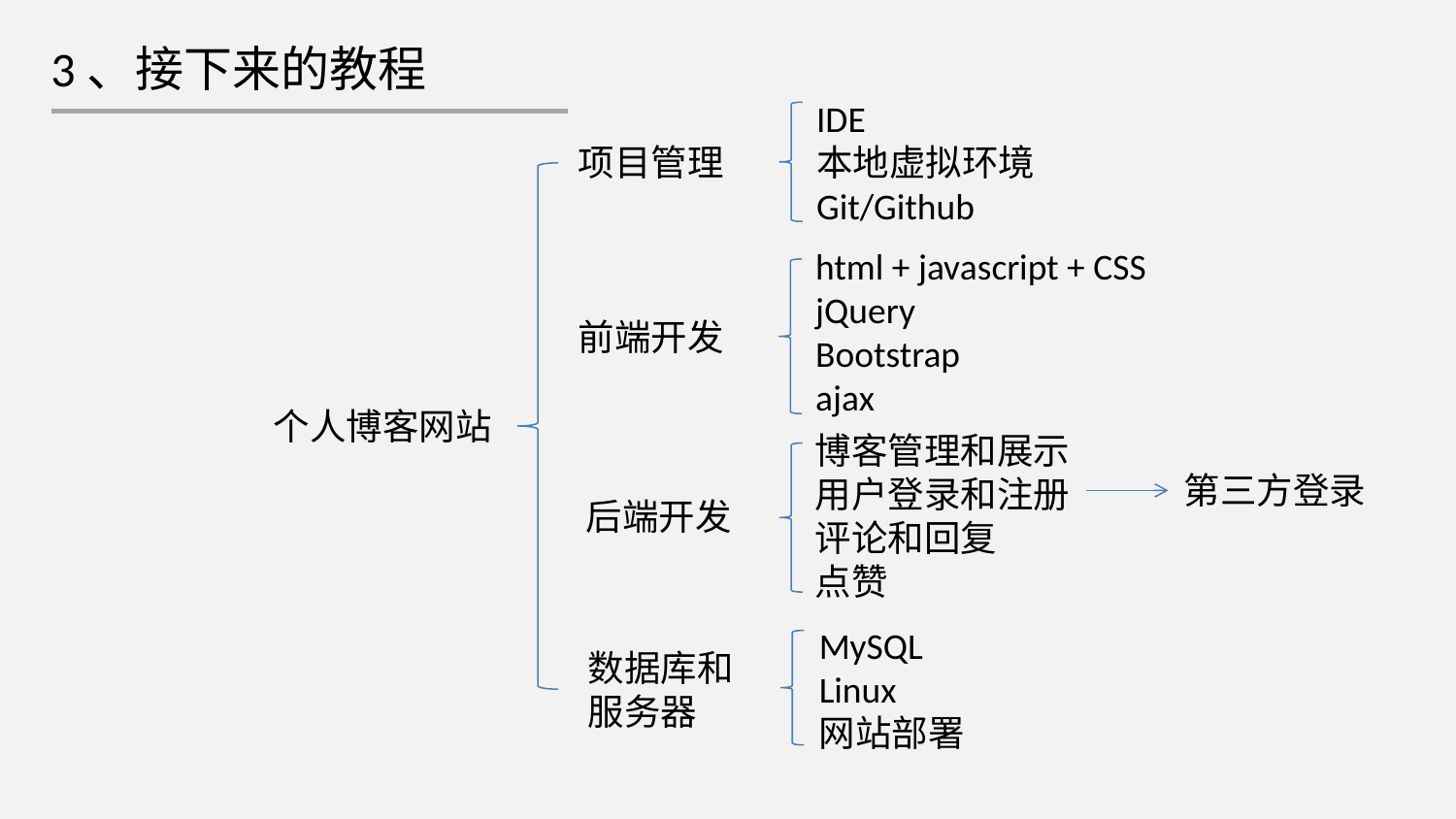

3、接下来的教程
IDE
本地虚拟环境
Git/Github

项目管理

html + javascript + CSS
jQuery
Bootstrap
ajax

前端开发
个人博客网站
博客管理和展示
用户登录和注册
评论和回复
点赞

第三方登录
后端开发
MySQL
Linux
网站部署

数据库和
服务器